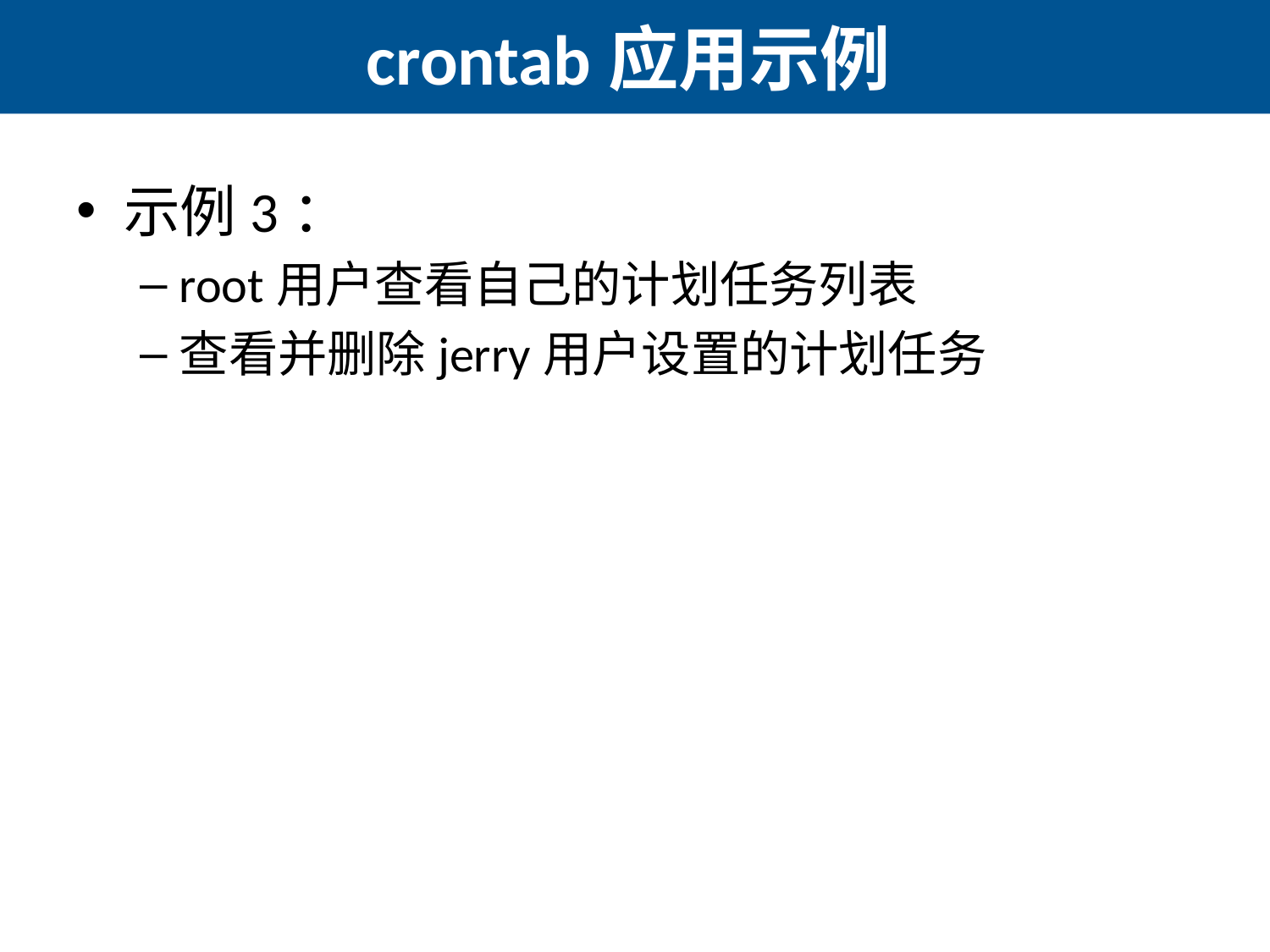

# crontab应用示例
示例3：
root用户查看自己的计划任务列表
查看并删除jerry用户设置的计划任务